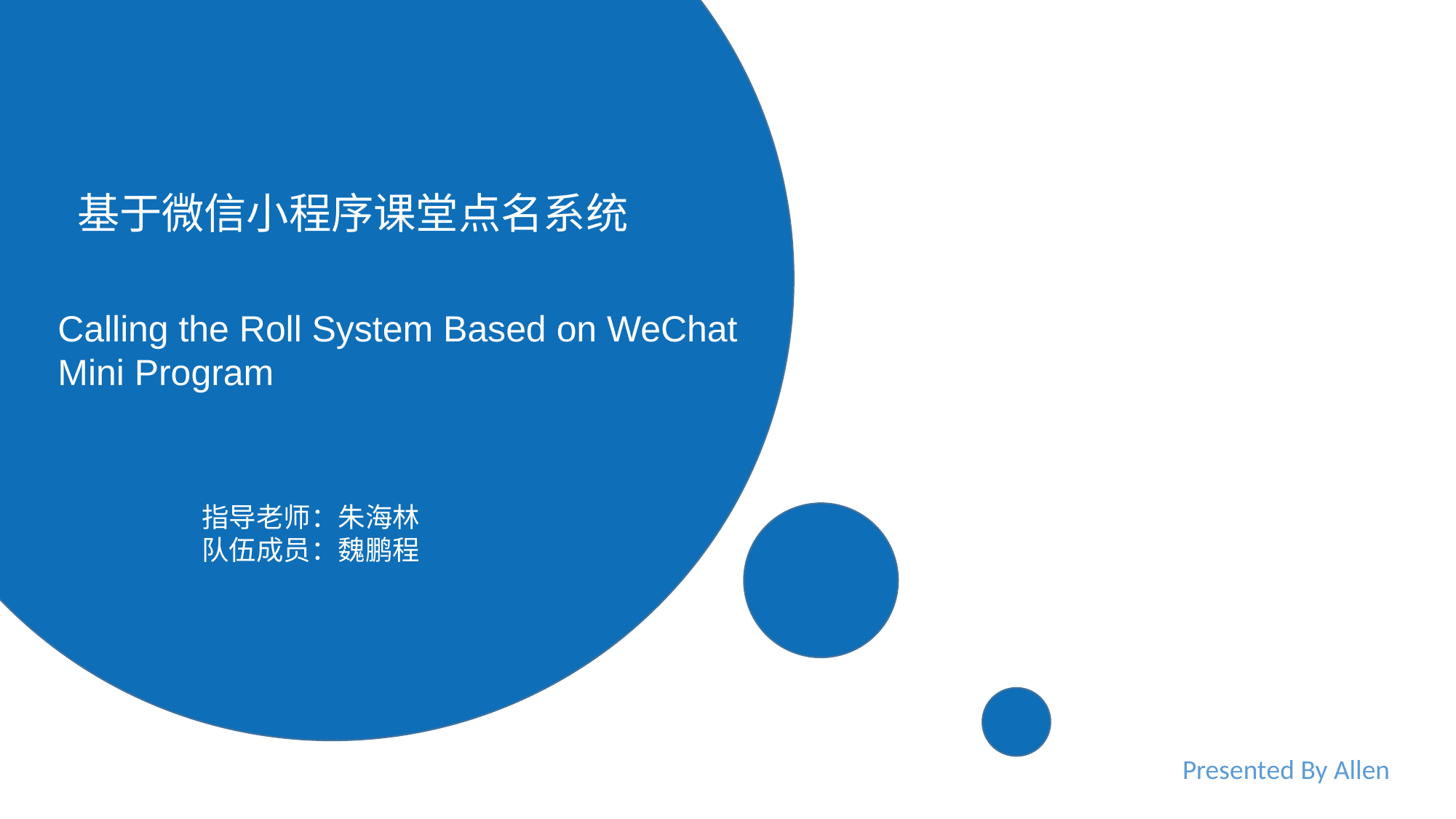

基于微信小程序课堂点名系统
Calling the Roll System Based on WeChat Mini Program
指导老师：朱海林
队伍成员：魏鹏程

Presented By Allen